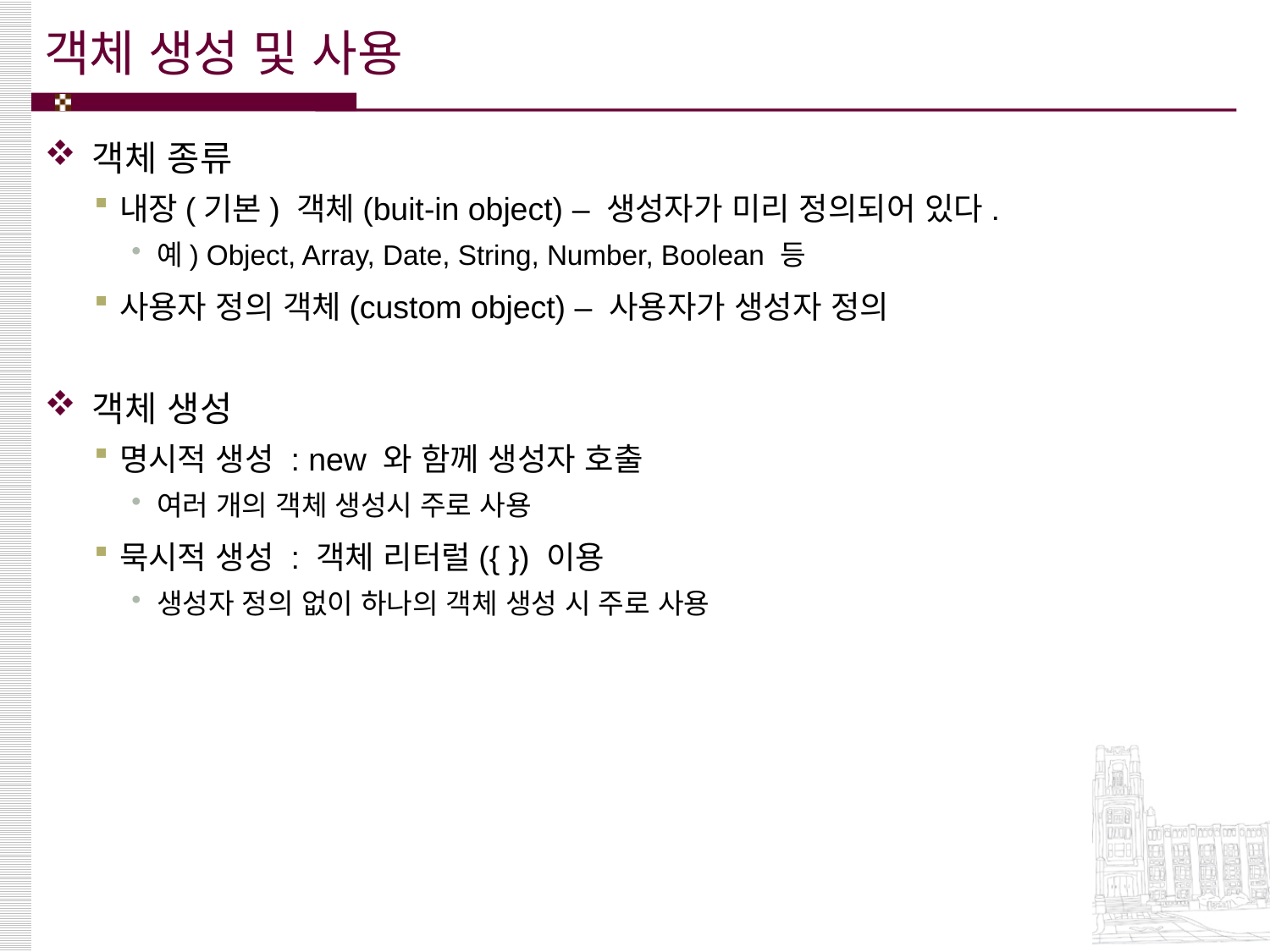

# 객체 생성 및 사용
객체 종류
내장(기본) 객체(buit-in object) – 생성자가 미리 정의되어 있다.
예) Object, Array, Date, String, Number, Boolean 등
사용자 정의 객체(custom object) – 사용자가 생성자 정의

객체 생성
명시적 생성 : new 와 함께 생성자 호출
여러 개의 객체 생성시 주로 사용
묵시적 생성 : 객체 리터럴({ }) 이용
생성자 정의 없이 하나의 객체 생성 시 주로 사용